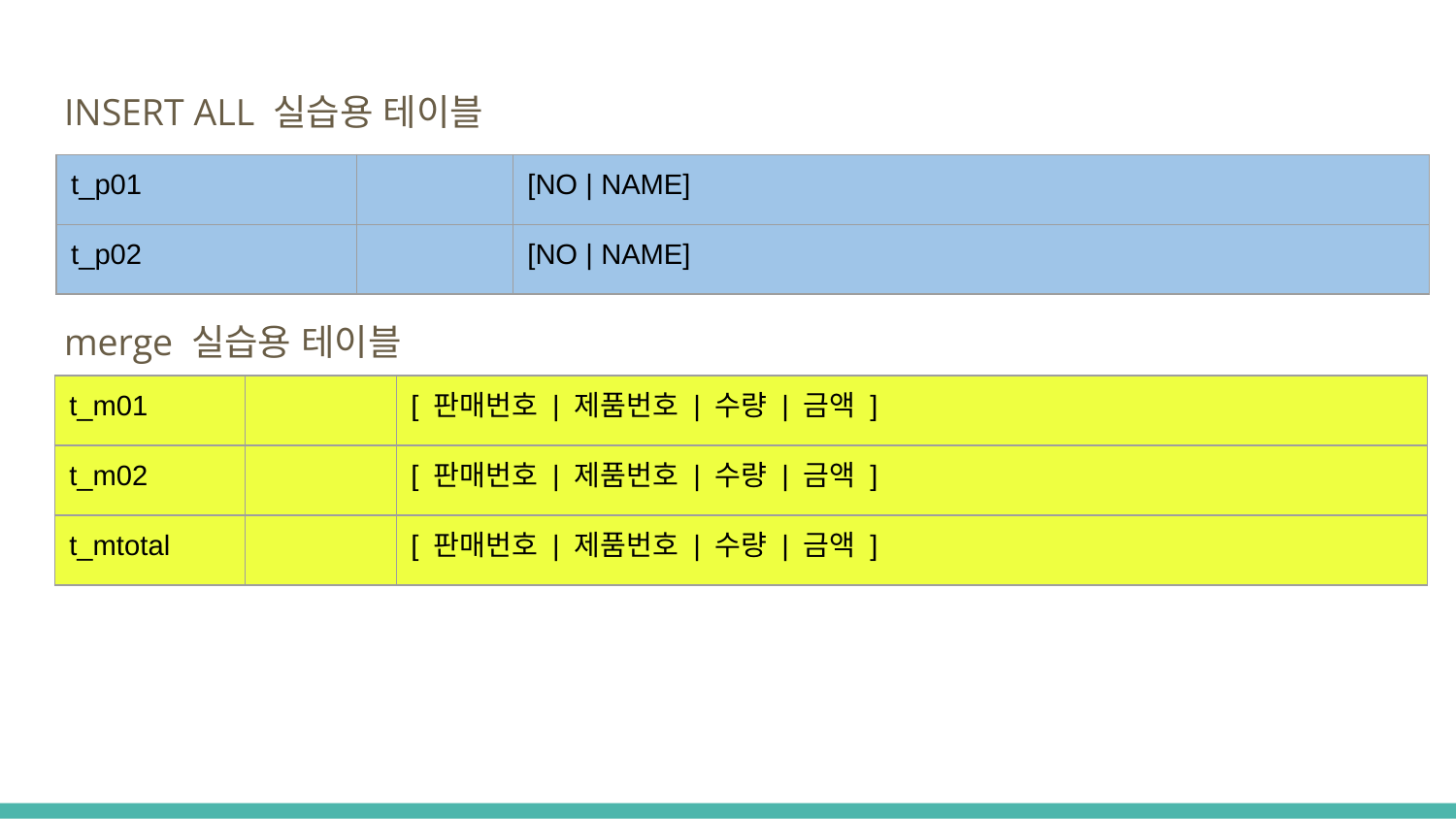

INSERT ALL 실습용 테이블
| t\_p01 |  | [NO | NAME] |
| --- | --- | --- |
| t\_p02 |  | [NO | NAME] |
merge 실습용 테이블
| t\_m01 |  | [ 판매번호 | 제품번호 | 수량 | 금액 ] |
| --- | --- | --- |
| t\_m02 |  | [ 판매번호 | 제품번호 | 수량 | 금액 ] |
| t\_mtotal |  | [ 판매번호 | 제품번호 | 수량 | 금액 ] |